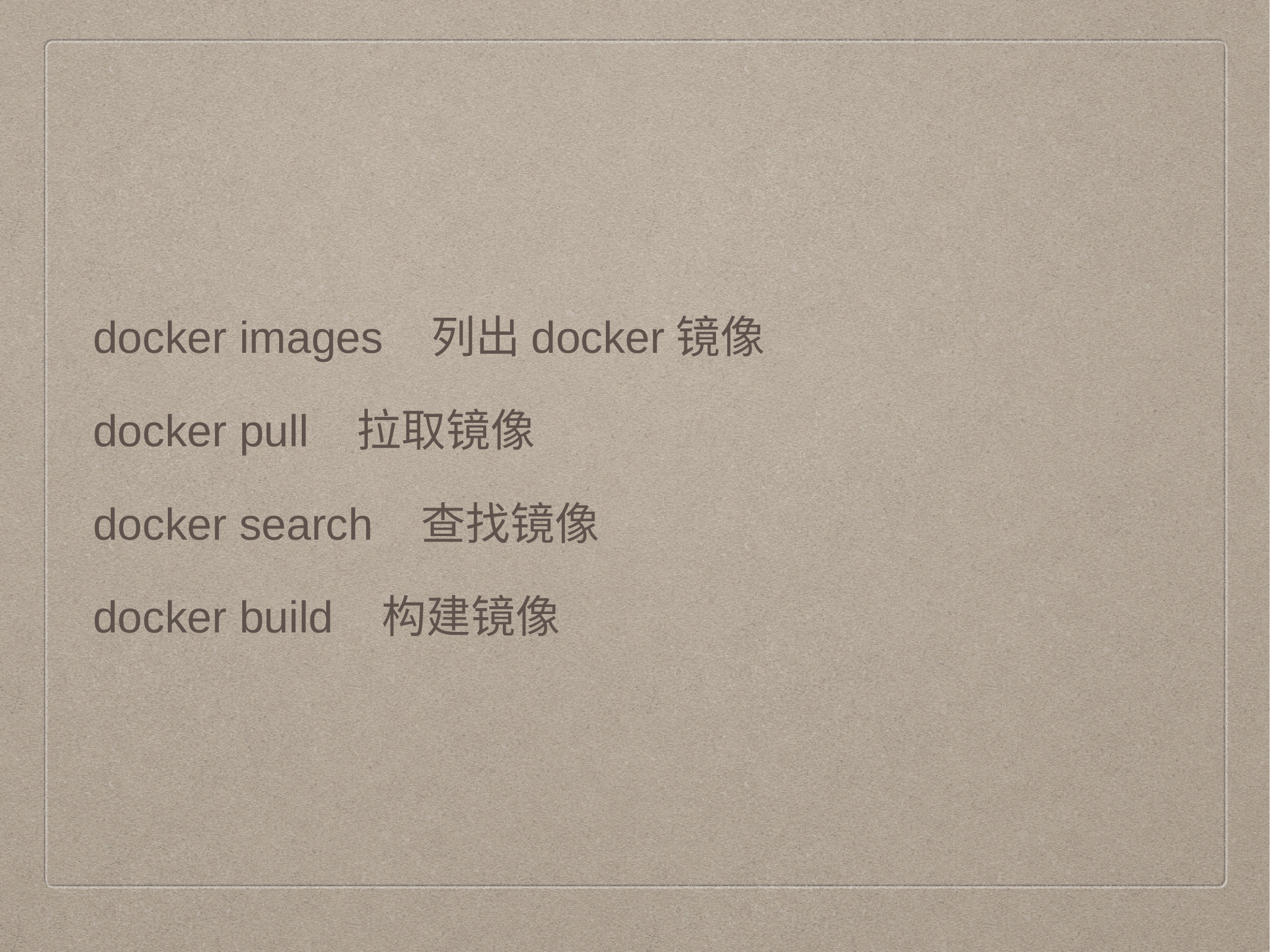

docker images   列出docker镜像
docker pull   拉取镜像
docker search   查找镜像
docker build   构建镜像